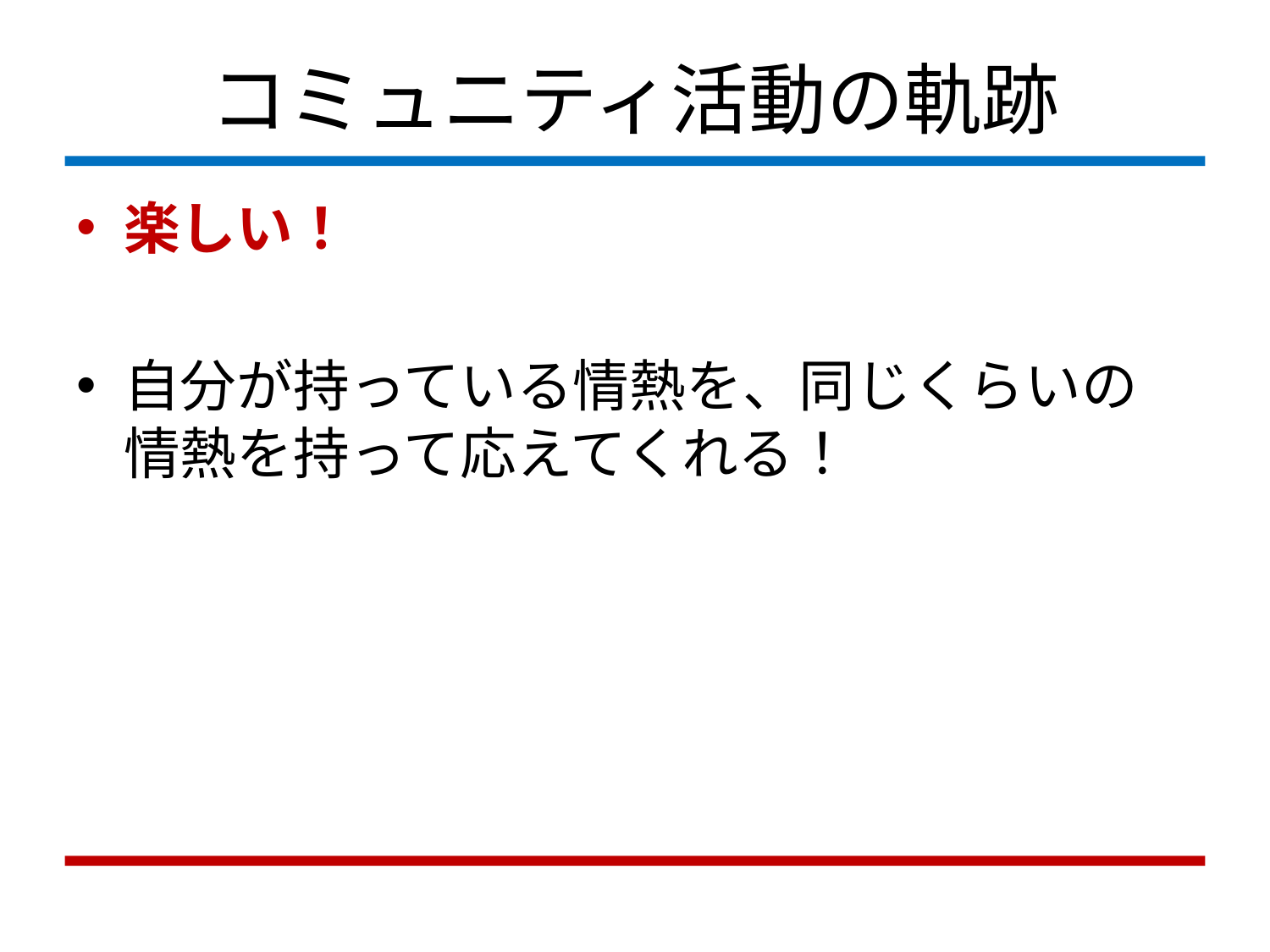

# コミュニティ活動の軌跡
楽しい！

自分が持っている情熱を、同じくらいの情熱を持って応えてくれる！